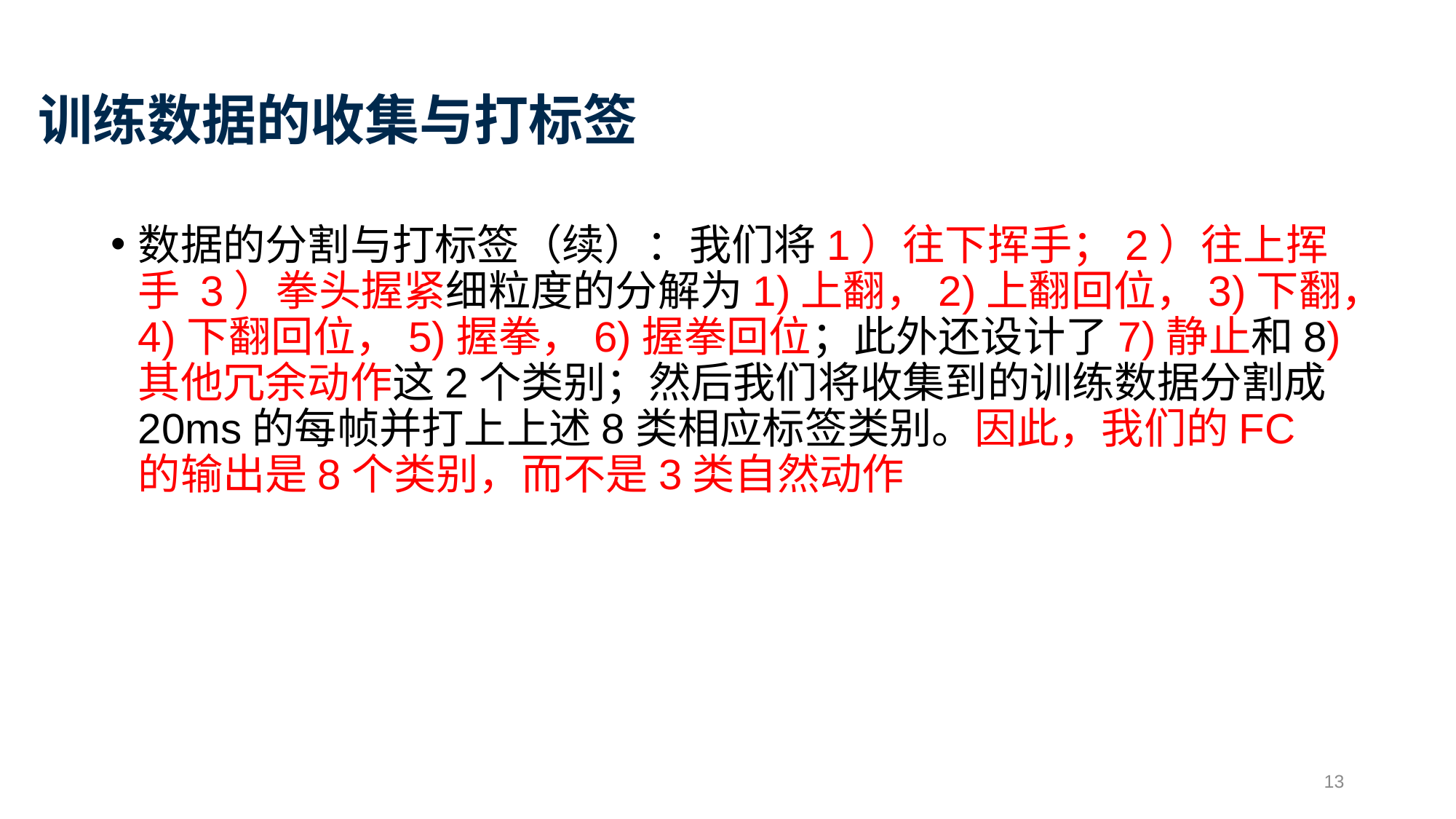

# 训练数据的收集与打标签

数据的分割与打标签（续）：我们将1）往下挥手；2）往上挥手 3）拳头握紧细粒度的分解为1)上翻，2)上翻回位，3)下翻，4)下翻回位，5)握拳，6)握拳回位；此外还设计了7)静止和8)其他冗余动作这2个类别；然后我们将收集到的训练数据分割成20ms的每帧并打上上述8类相应标签类别。因此，我们的FC的输出是8个类别，而不是3类自然动作

13